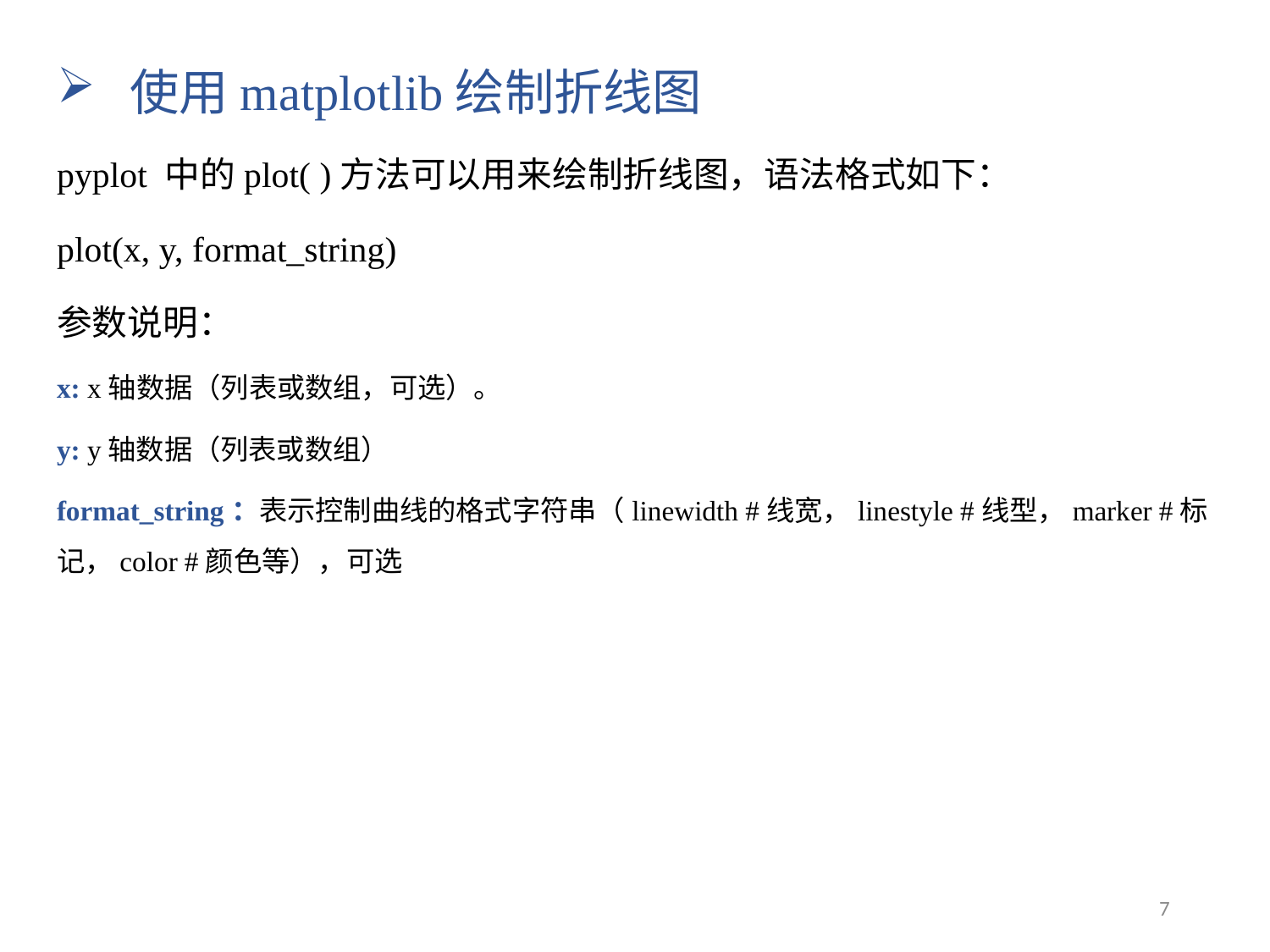

使用matplotlib绘制折线图
pyplot 中的plot( )方法可以用来绘制折线图，语法格式如下：
plot(x, y, format_string)
参数说明：
x: x轴数据（列表或数组，可选）。
y: y轴数据（列表或数组）
format_string：表示控制曲线的格式字符串（linewidth #线宽，linestyle #线型，marker #标记，color #颜色等），可选

7